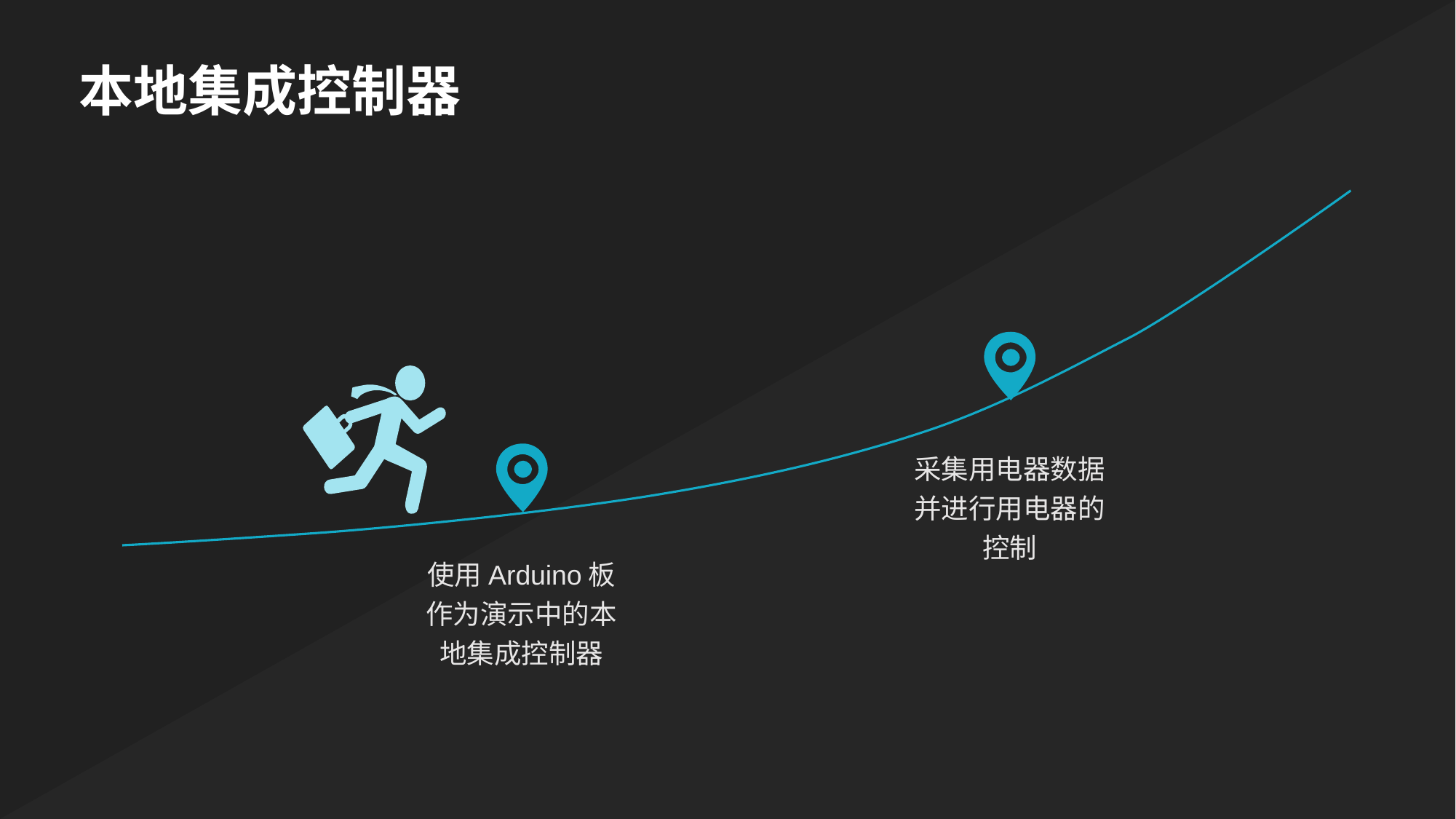

本地集成控制器

采集用电器数据并进行用电器的控制

使用Arduino板作为演示中的本地集成控制器